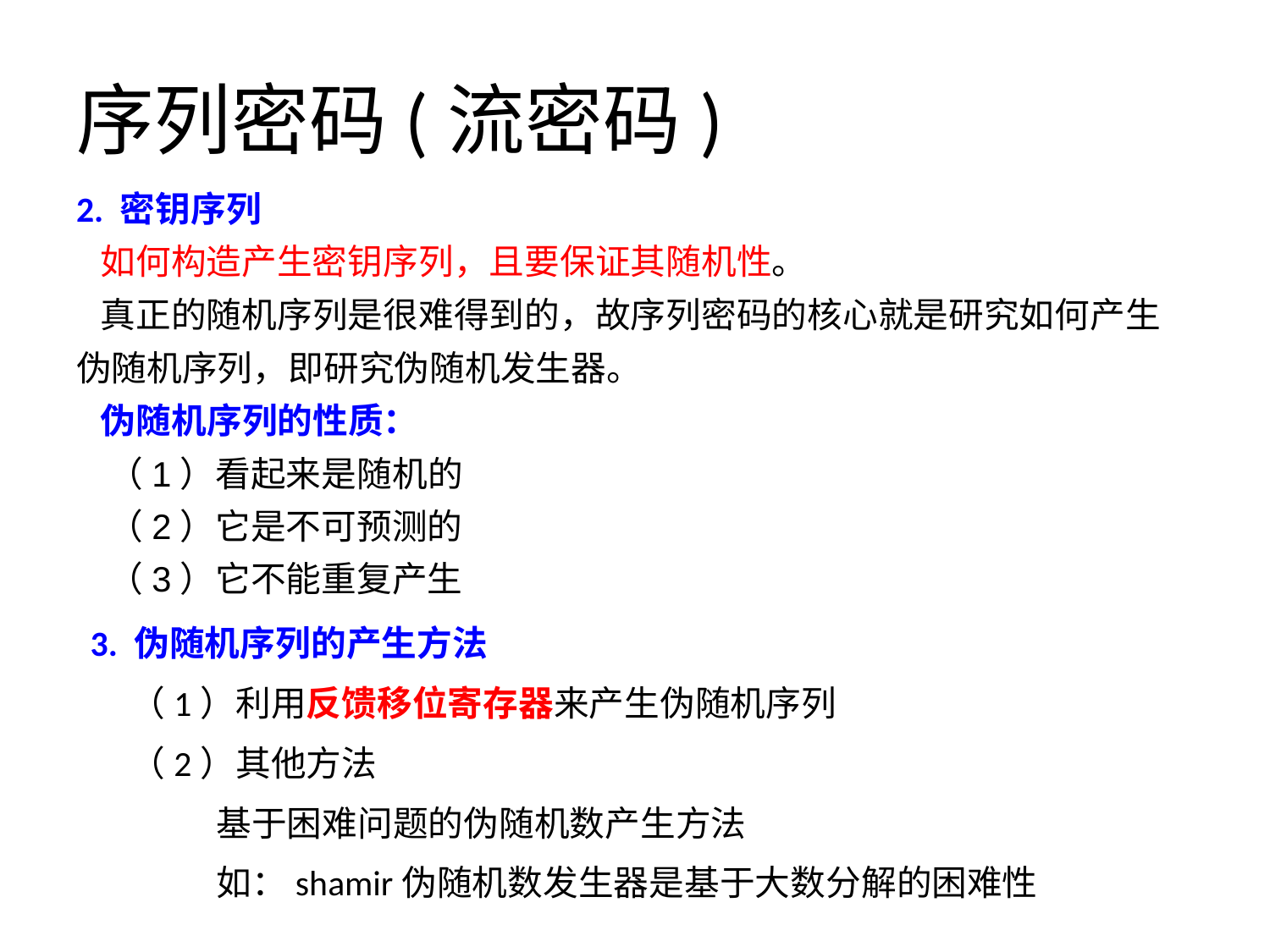

# 序列密码(流密码)
2. 密钥序列
  如何构造产生密钥序列，且要保证其随机性。
  真正的随机序列是很难得到的，故序列密码的核心就是研究如何产生伪随机序列，即研究伪随机发生器。
  伪随机序列的性质：
   （1）看起来是随机的
   （2）它是不可预测的
   （3）它不能重复产生
3. 伪随机序列的产生方法
    （1）利用反馈移位寄存器来产生伪随机序列
    （2）其他方法
               基于困难问题的伪随机数产生方法
               如：shamir伪随机数发生器是基于大数分解的困难性